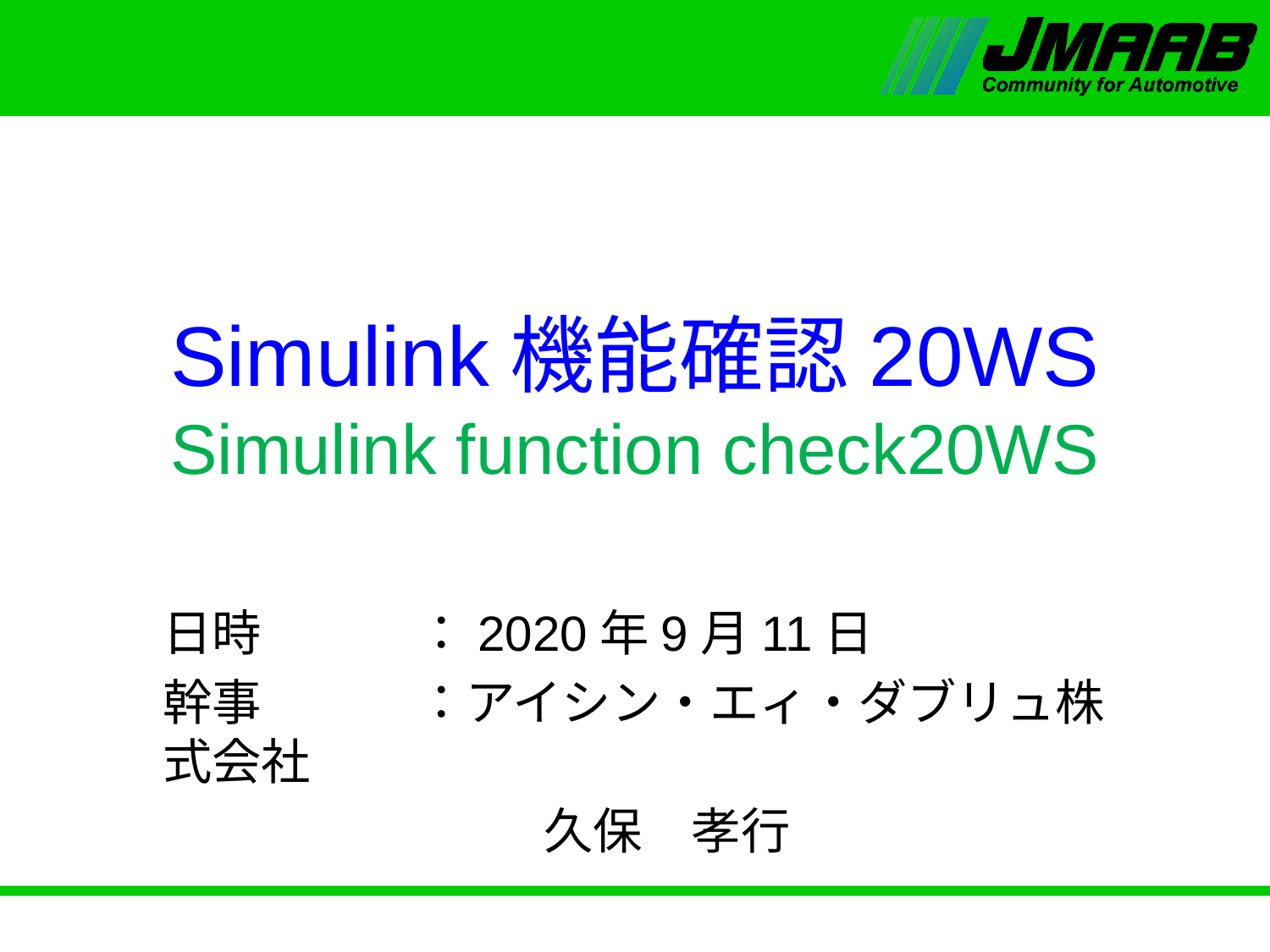

# Simulink機能確認20WS Simulink function check20WS
日時		：2020年9月11日
幹事　	：アイシン・エィ・ダブリュ株式会社
		　　	久保　孝行